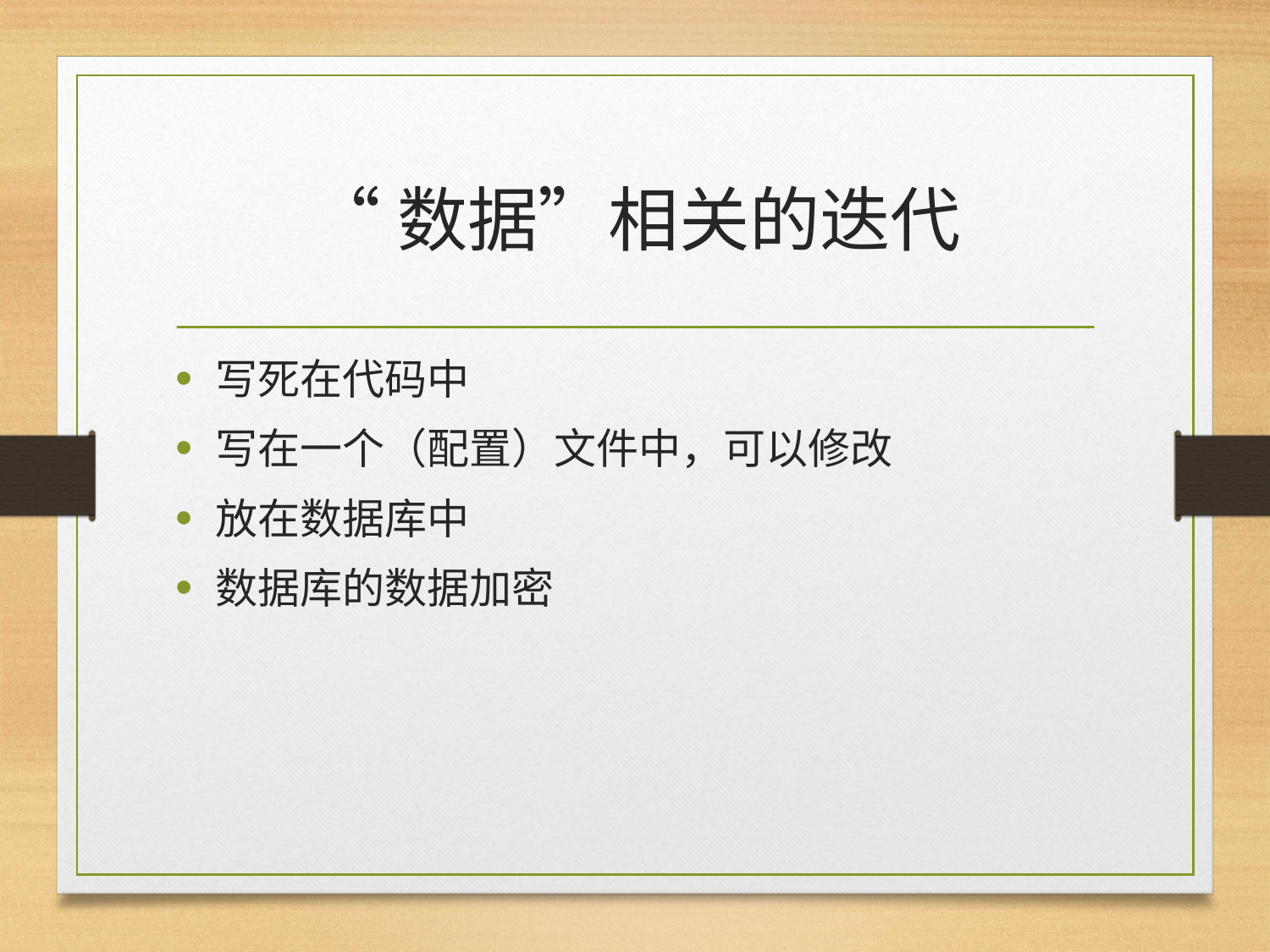

# “数据”相关的迭代
写死在代码中
写在一个（配置）文件中，可以修改
放在数据库中
数据库的数据加密